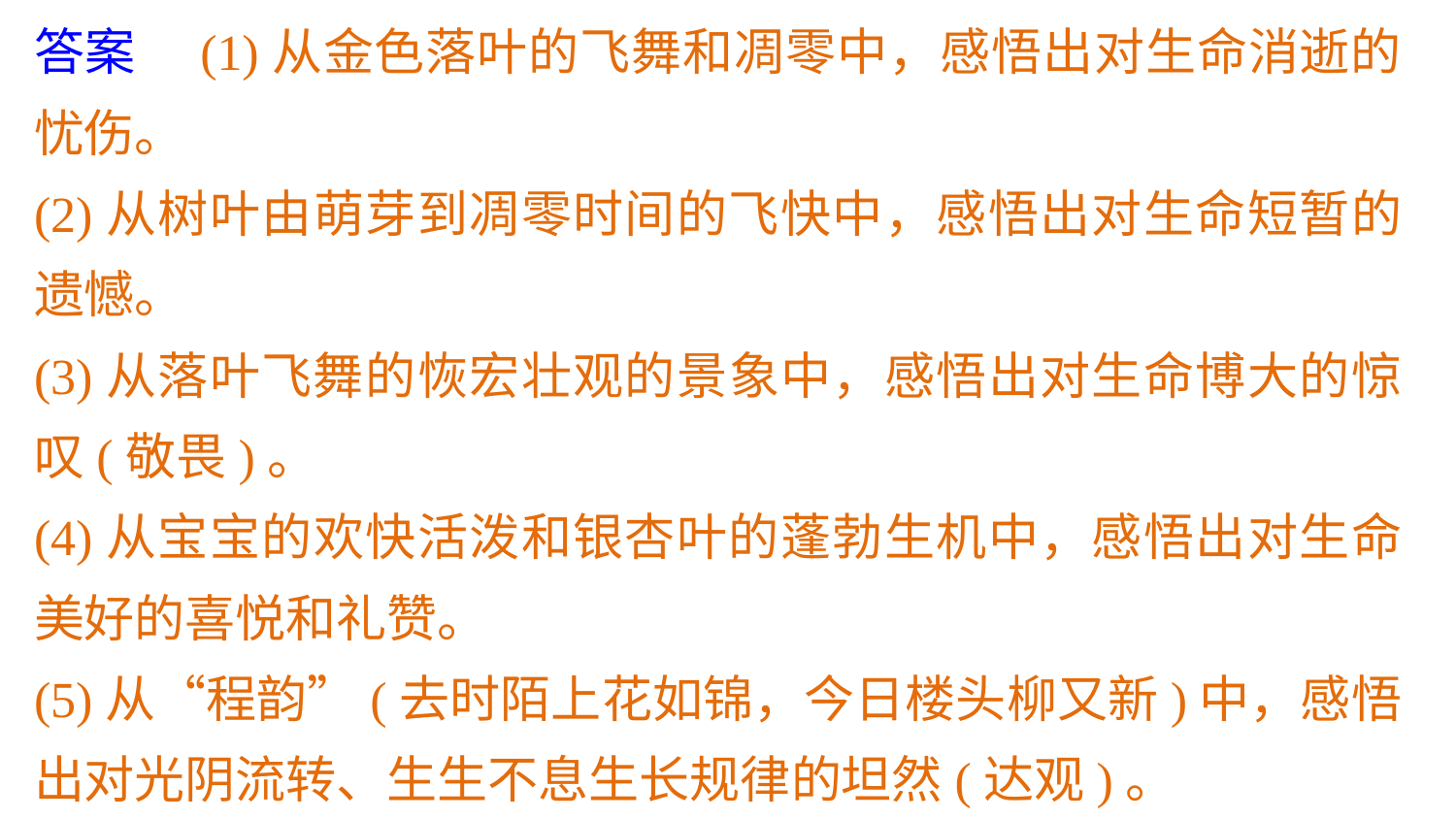

答案　(1)从金色落叶的飞舞和凋零中，感悟出对生命消逝的忧伤。
(2)从树叶由萌芽到凋零时间的飞快中，感悟出对生命短暂的遗憾。
(3)从落叶飞舞的恢宏壮观的景象中，感悟出对生命博大的惊叹(敬畏)。
(4)从宝宝的欢快活泼和银杏叶的蓬勃生机中，感悟出对生命美好的喜悦和礼赞。
(5)从“程韵”(去时陌上花如锦，今日楼头柳又新)中，感悟出对光阴流转、生生不息生长规律的坦然(达观)。